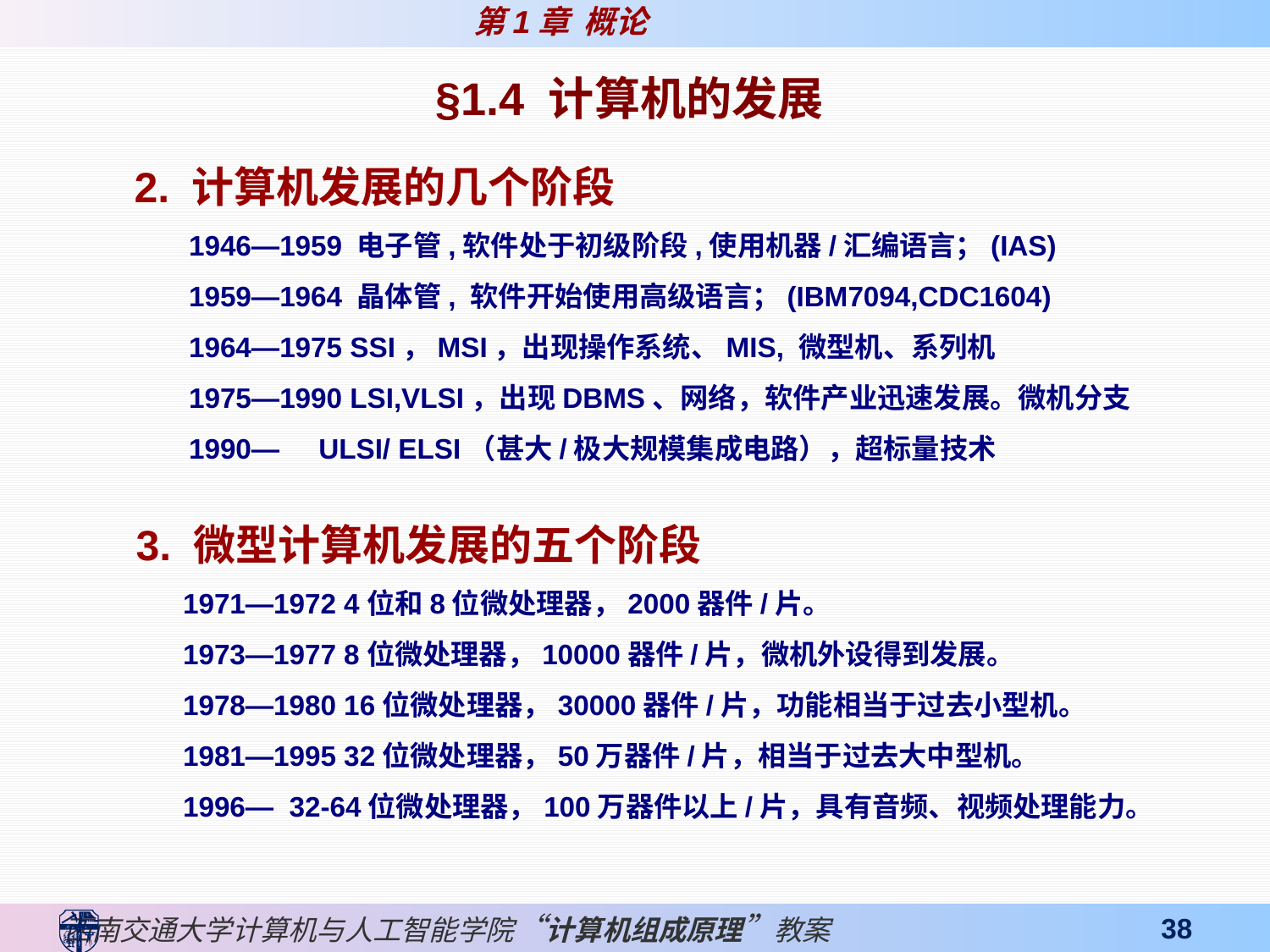

§1.4 计算机的发展
2. 计算机发展的几个阶段
       1946—1959 电子管,软件处于初级阶段,使用机器/汇编语言；(IAS)
       1959—1964 晶体管, 软件开始使用高级语言；(IBM7094,CDC1604)
       1964—1975 SSI，MSI，出现操作系统、MIS, 微型机、系列机
       1975—1990 LSI,VLSI，出现DBMS、网络，软件产业迅速发展。微机分支
       1990—     ULSI/ ELSI（甚大/极大规模集成电路），超标量技术
3. 微型计算机发展的五个阶段
      1971—1972 4位和8位微处理器，2000器件/片。
      1973—1977 8位微处理器，10000器件/片，微机外设得到发展。
      1978—1980 16位微处理器，30000器件/片，功能相当于过去小型机。
      1981—1995 32位微处理器，50万器件/片，相当于过去大中型机。
      1996—  32-64位微处理器，100万器件以上/片，具有音频、视频处理能力。